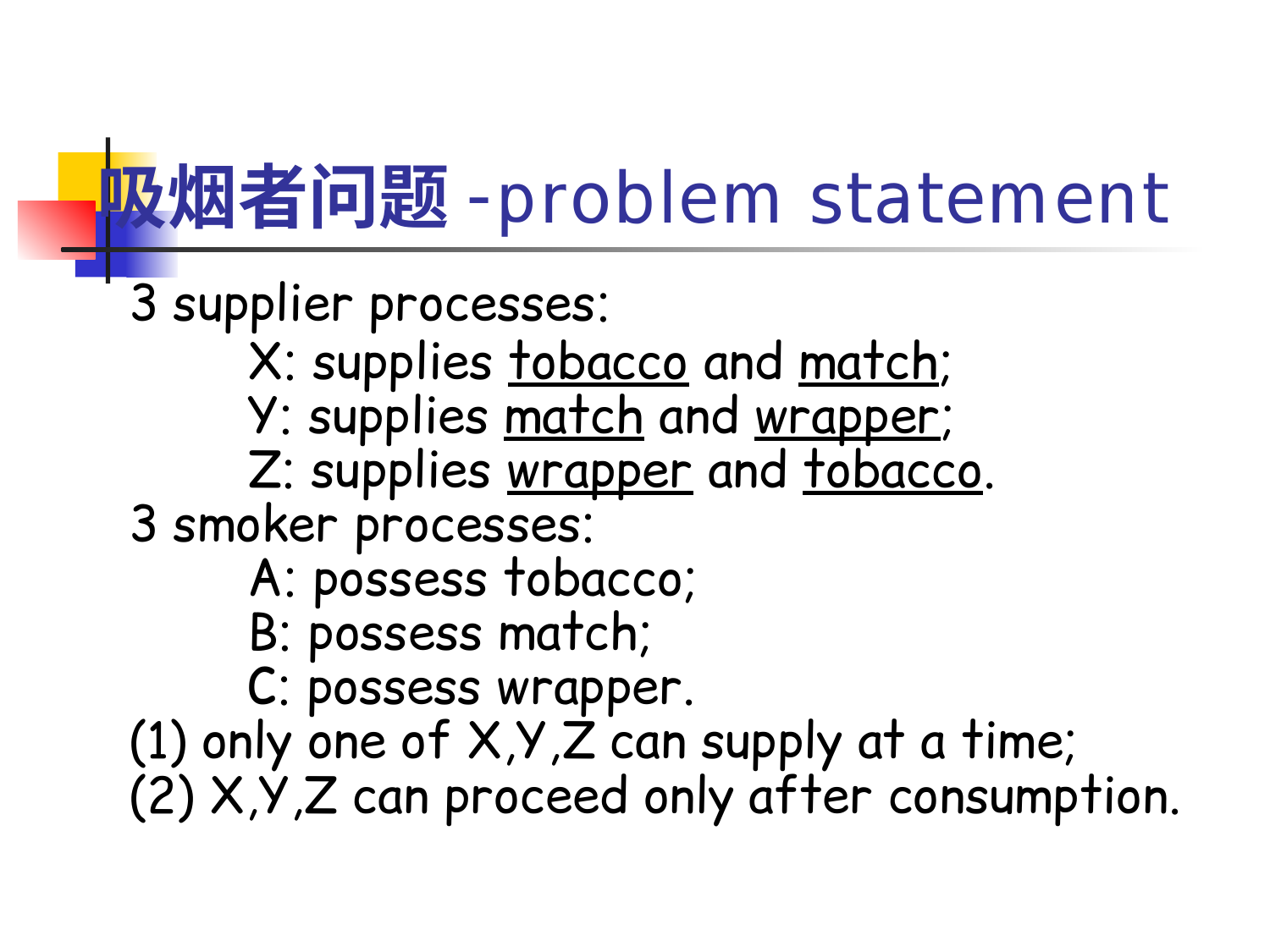

# 吸烟者问题-problem statement
3 supplier processes:
        X: supplies tobacco and match;
        Y: supplies match and wrapper;
        Z: supplies wrapper and tobacco.
3 smoker processes:
        A: possess tobacco;
        B: possess match;
        C: possess wrapper.
(1) only one of X,Y,Z can supply at a time;
(2) X,Y,Z can proceed only after consumption.